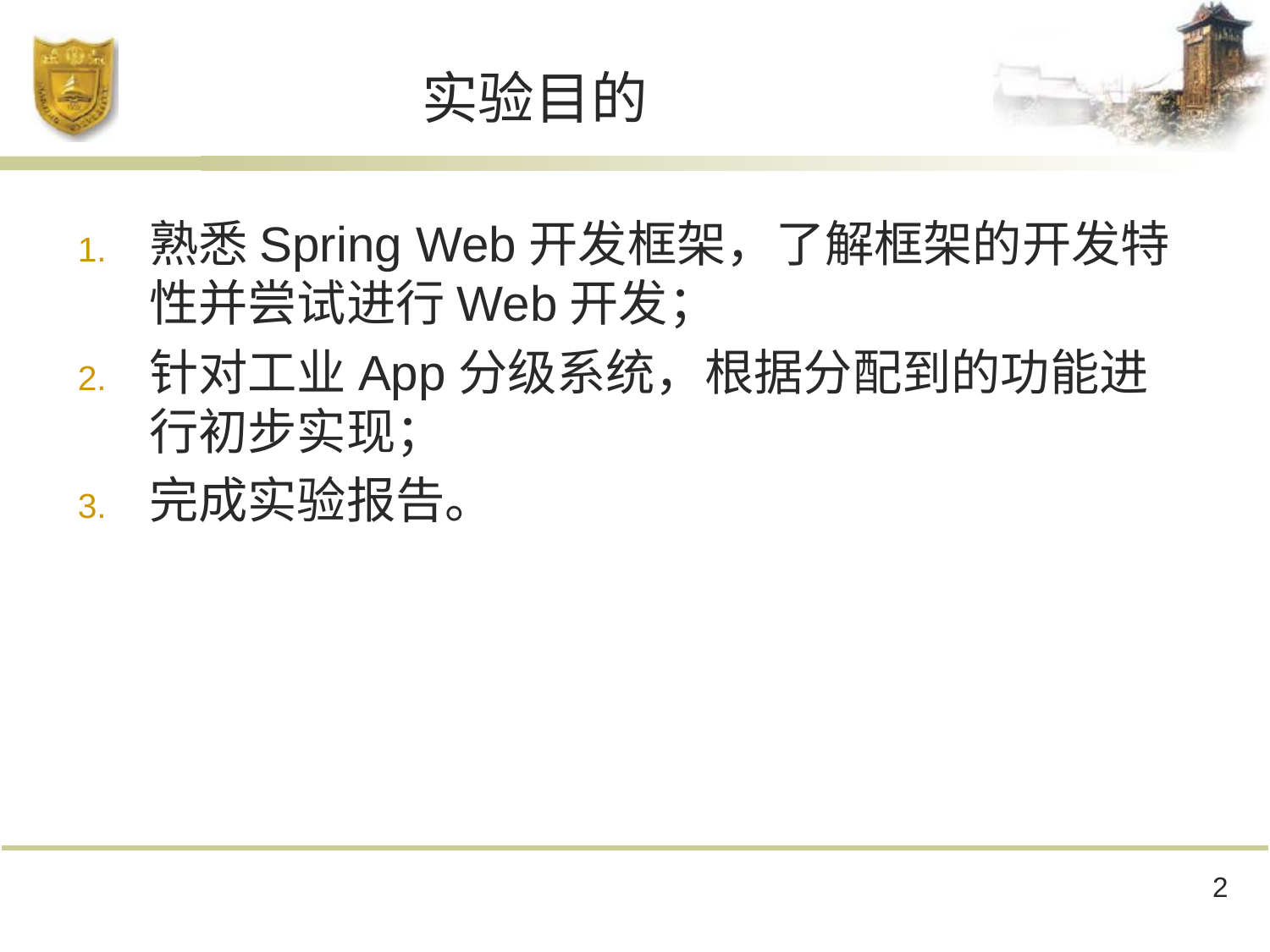

# 实验目的
熟悉Spring Web开发框架，了解框架的开发特性并尝试进行Web开发；
针对工业App分级系统，根据分配到的功能进行初步实现；
完成实验报告。
2